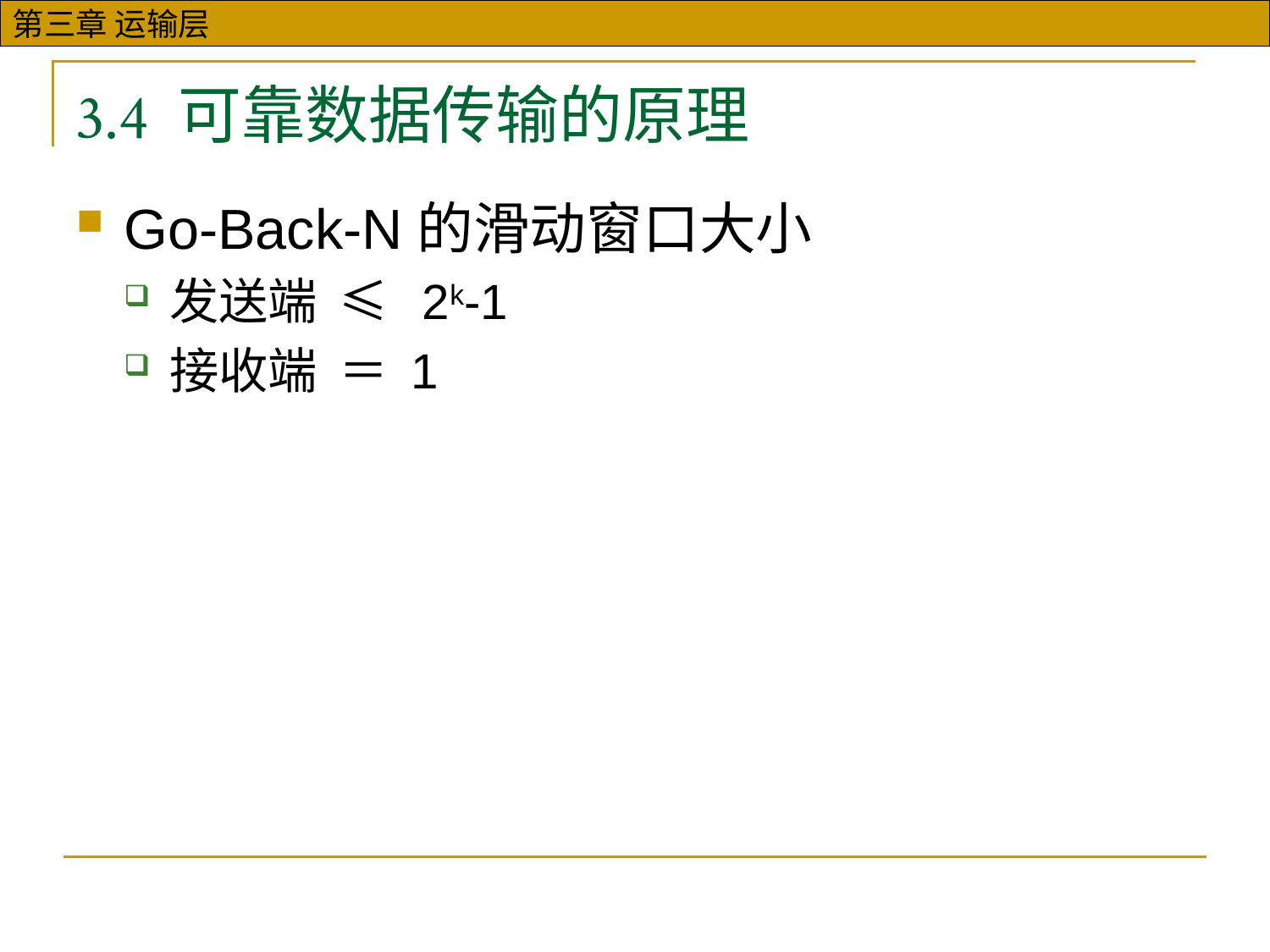

# 3.4 可靠数据传输的原理
Go-Back-N的滑动窗口大小
发送端  ≤  2k-1
接收端  ＝ 1
55